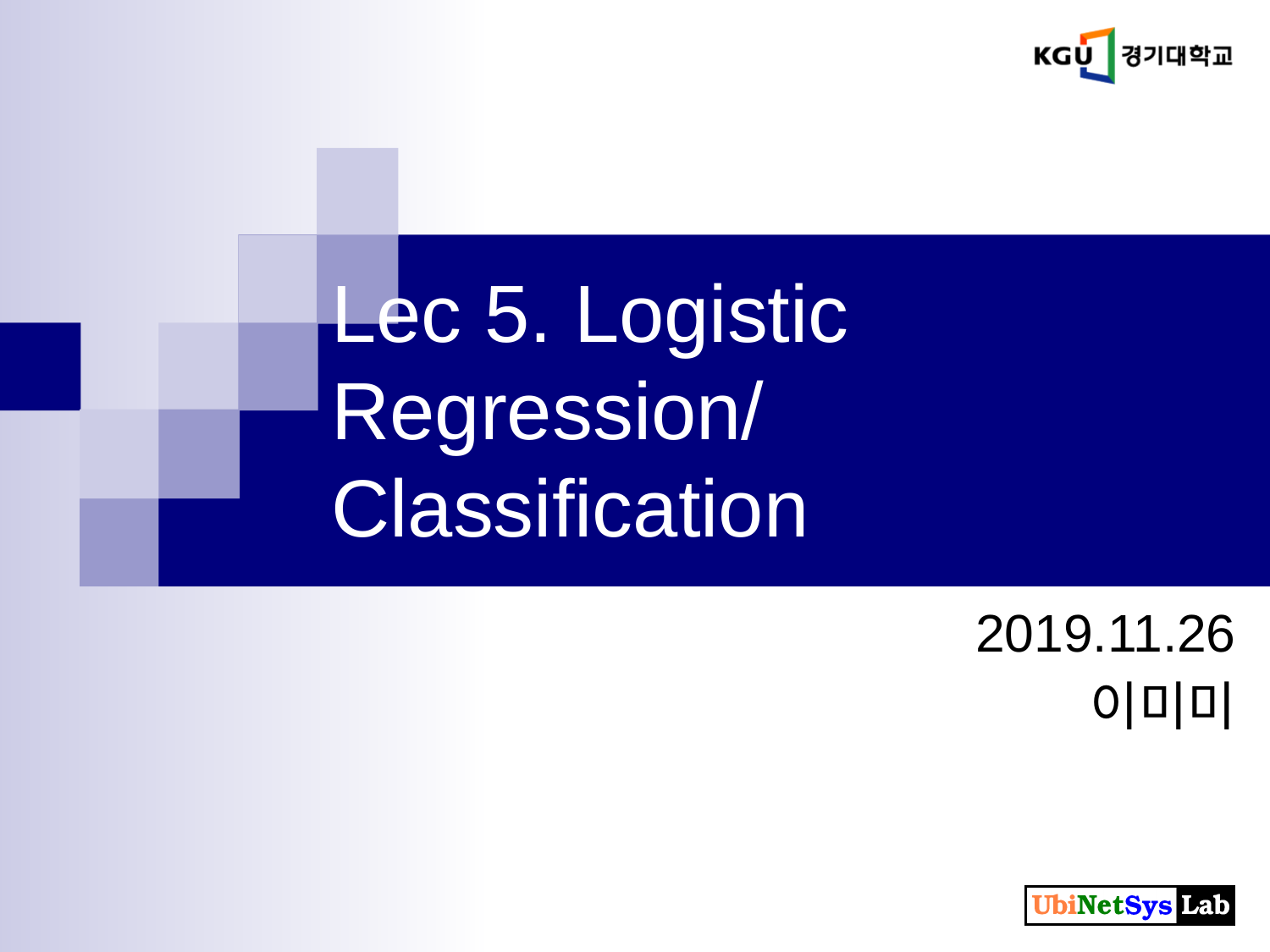

# Lec 5. Logistic Regression/Classification
2019.11.26
이미미